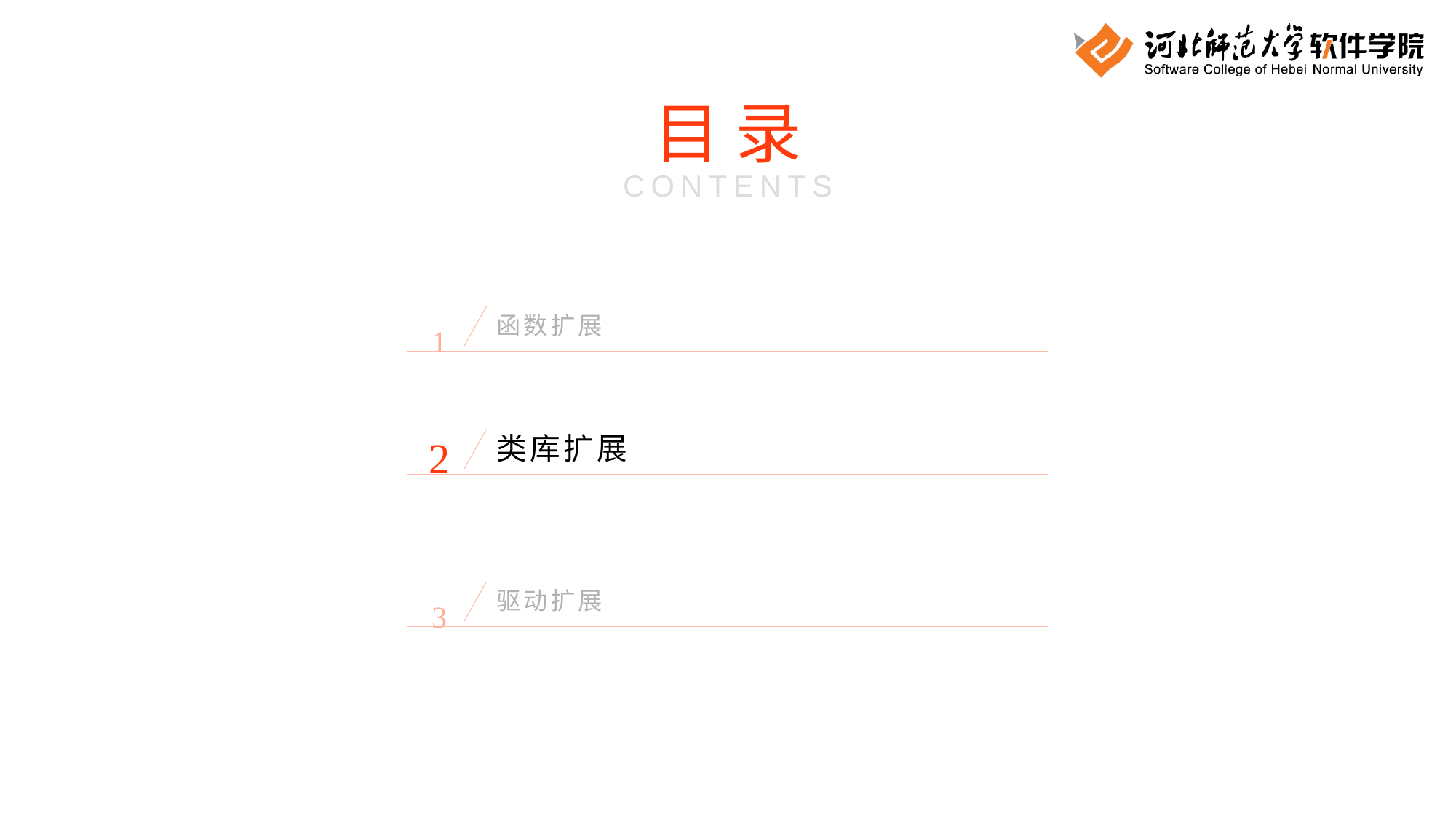

目 录
CONTENTS
1
函数扩展
2
类库扩展
3
驱动扩展